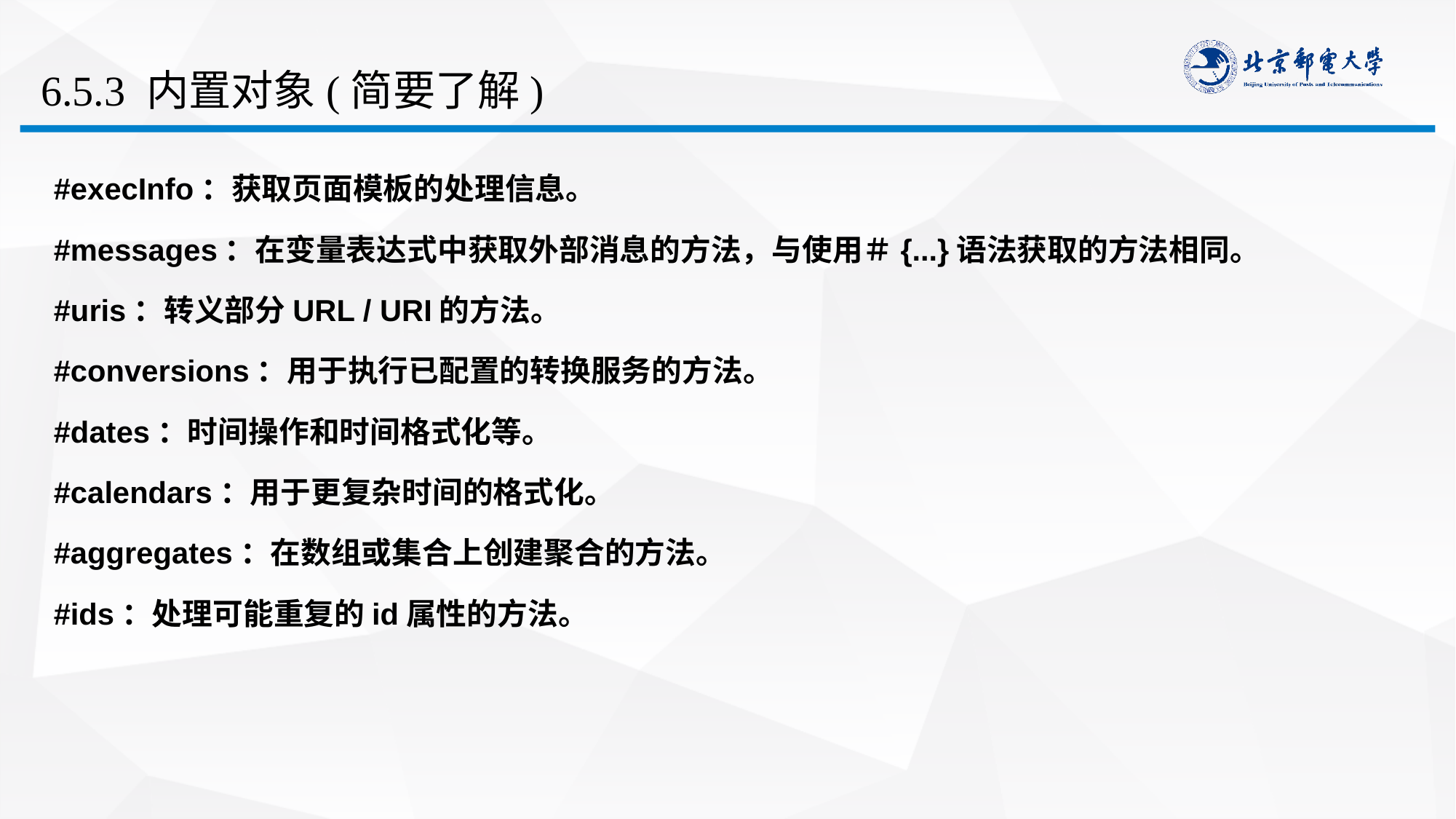

# 6.5.3 内置对象(简要了解)
#execInfo：获取页面模板的处理信息。
#messages：在变量表达式中获取外部消息的方法，与使用＃{...}语法获取的方法相同。
#uris：转义部分URL / URI的方法。
#conversions：用于执行已配置的转换服务的方法。
#dates：时间操作和时间格式化等。
#calendars：用于更复杂时间的格式化。
#aggregates：在数组或集合上创建聚合的方法。
#ids：处理可能重复的id属性的方法。